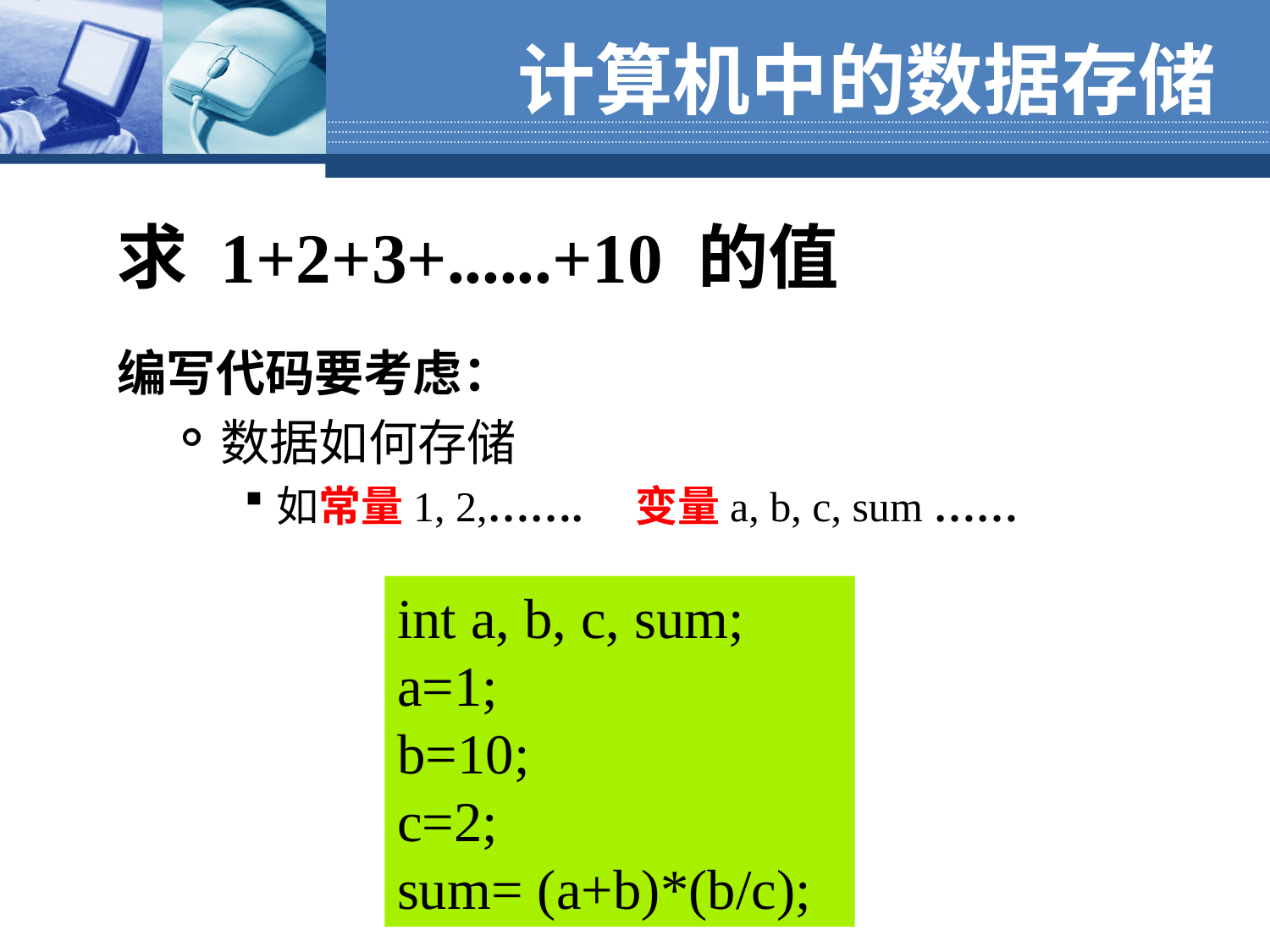

计算机中的数据存储
 求 1+2+3+......+10 的值
编写代码要考虑：
数据如何存储
如常量1, 2,…….    变量a, b, c, sum ……

int a, b, c, sum;
a=1;
b=10;
c=2;
sum= (a+b)*(b/c);